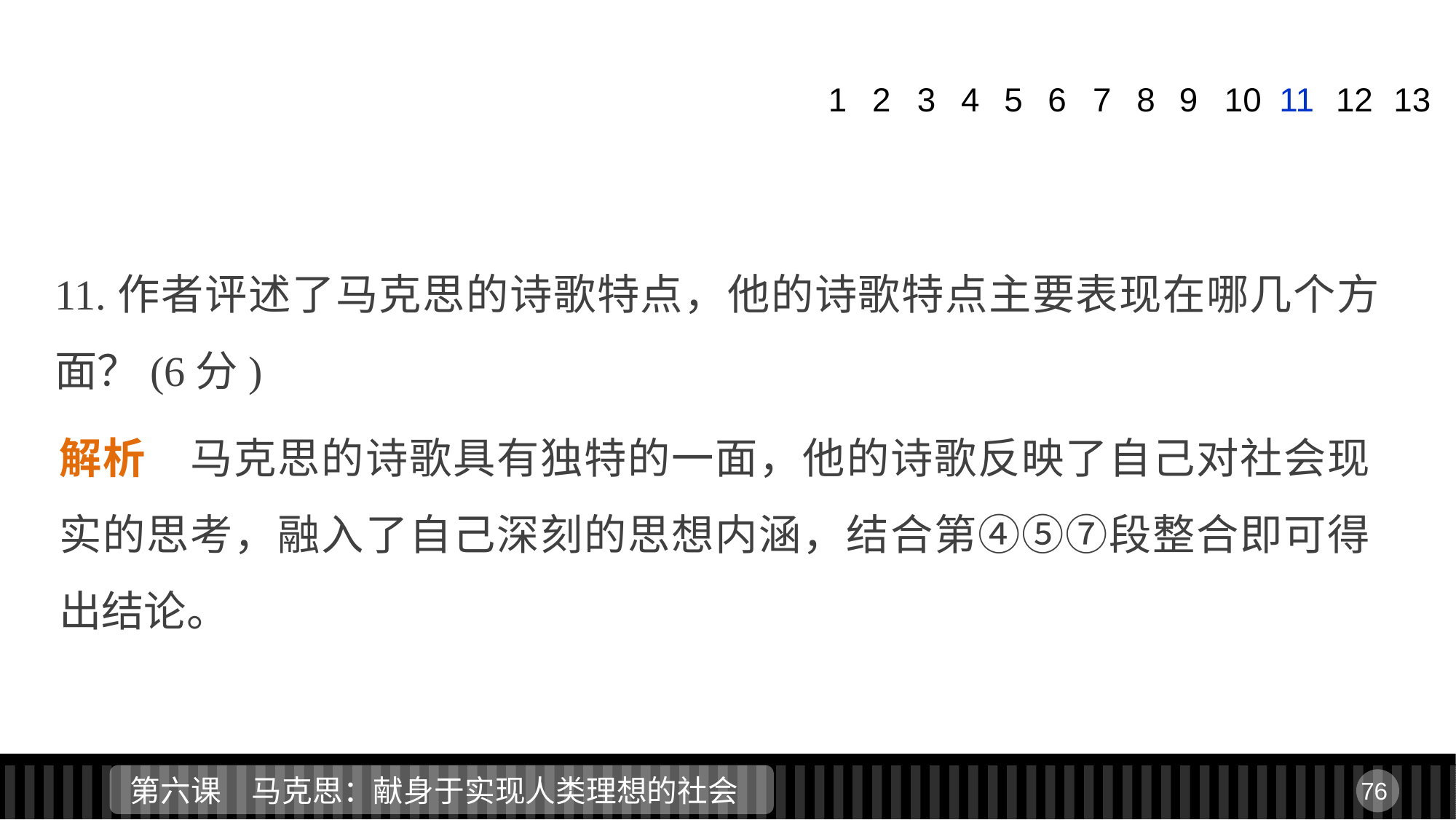

1
2
3
4
5
6
7
8
9
11
12
13
10
11.作者评述了马克思的诗歌特点，他的诗歌特点主要表现在哪几个方面？(6分)
解析　马克思的诗歌具有独特的一面，他的诗歌反映了自己对社会现实的思考，融入了自己深刻的思想内涵，结合第④⑤⑦段整合即可得出结论。